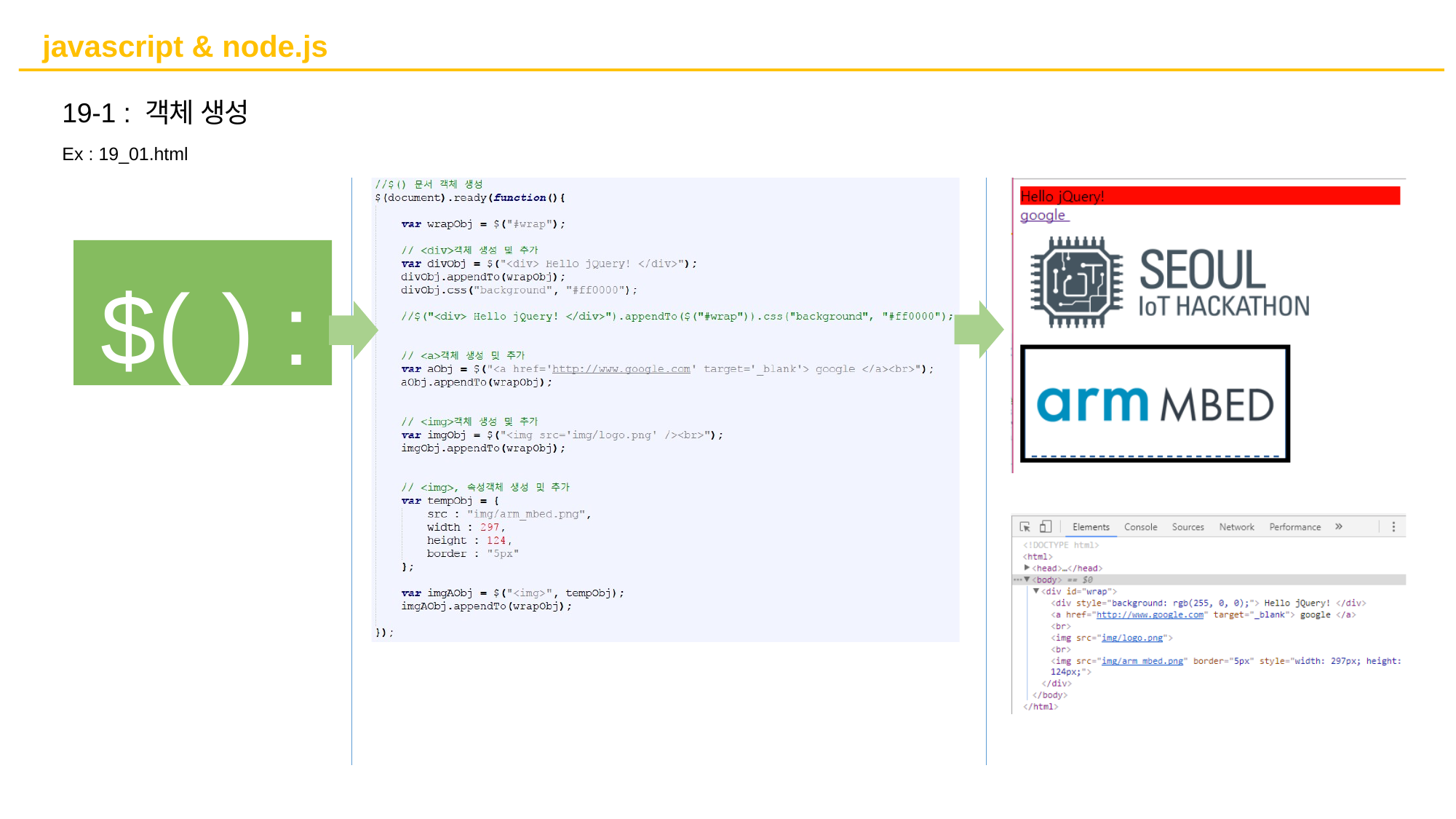

# javascript & node.js

19-1 : 객체 생성
Ex : 19_01.html

$( ) :